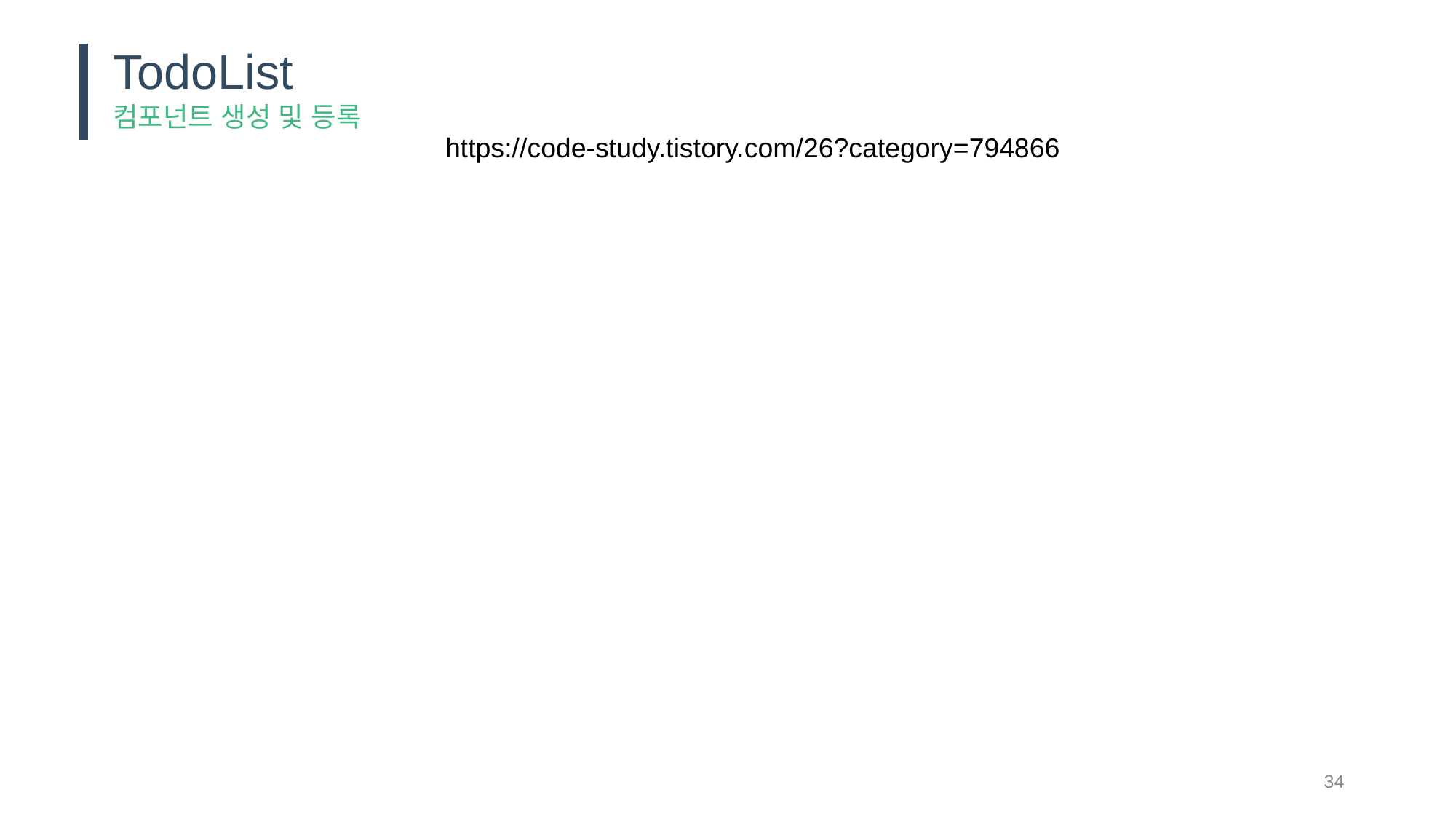

TodoList

컴포넌트 생성 및 등록
https://code-study.tistory.com/26?category=794866
34